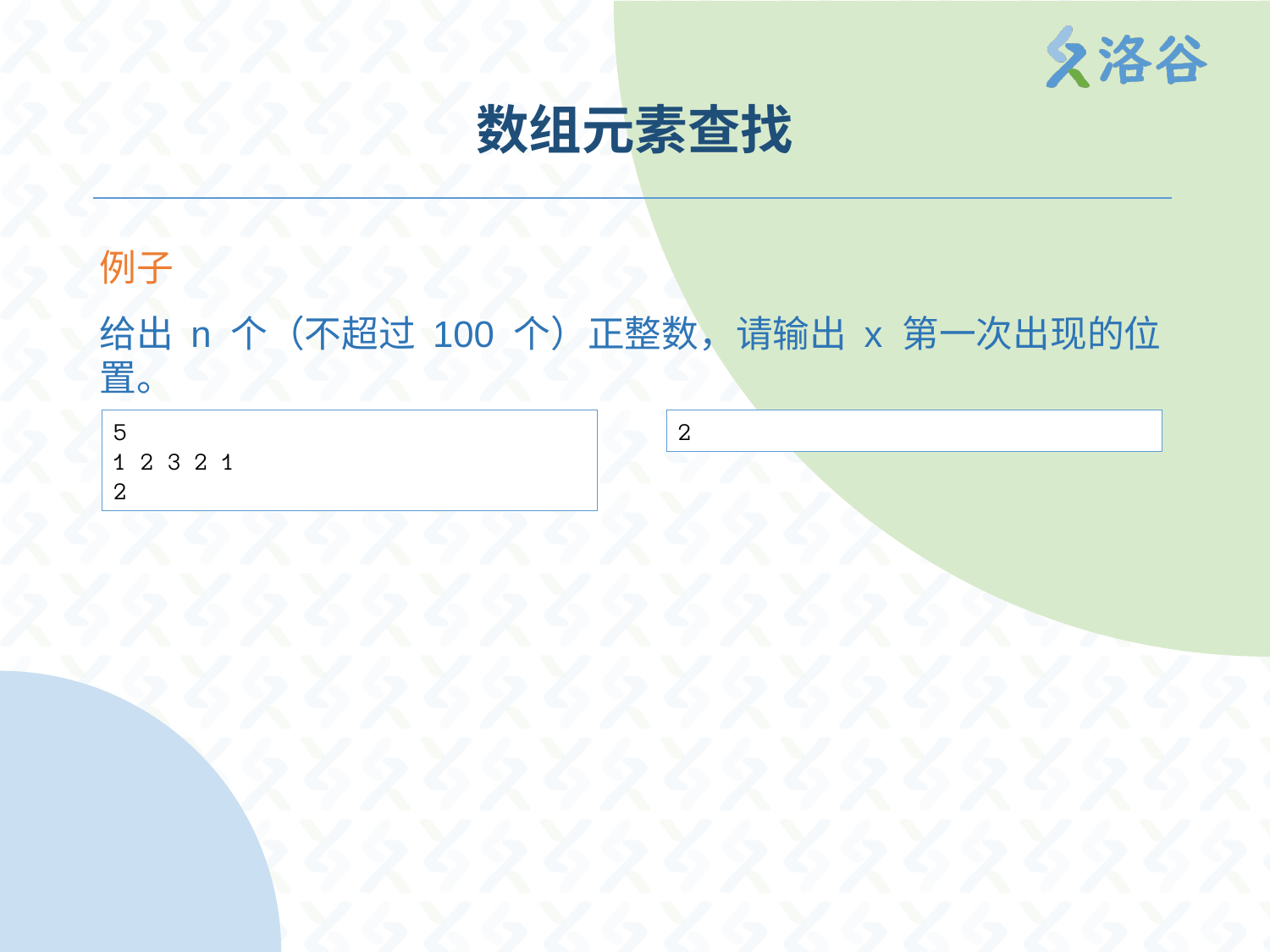

# 数组元素查找
例子
给出 n 个（不超过 100 个）正整数，请输出 x 第一次出现的位置。

5
1 2 3 2 1
2
2